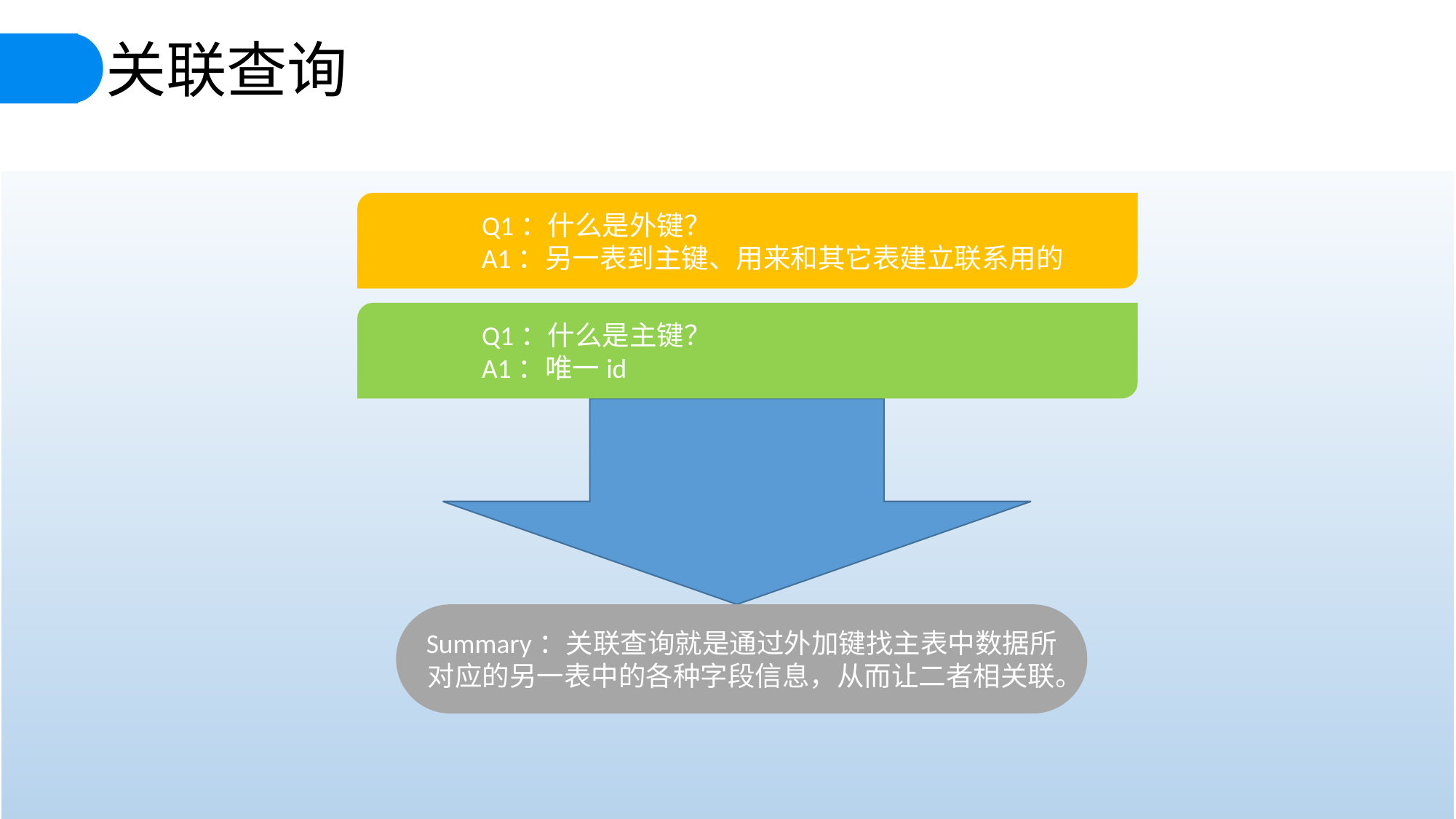

关联查询

	Q1：什么是外键？
	A1：另一表到主键、用来和其它表建立联系用的
	Q1：什么是主键？
	A1：唯一id

Summary：关联查询就是通过外加键找主表中数据所对应的另一表中的各种字段信息，从而让二者相关联。